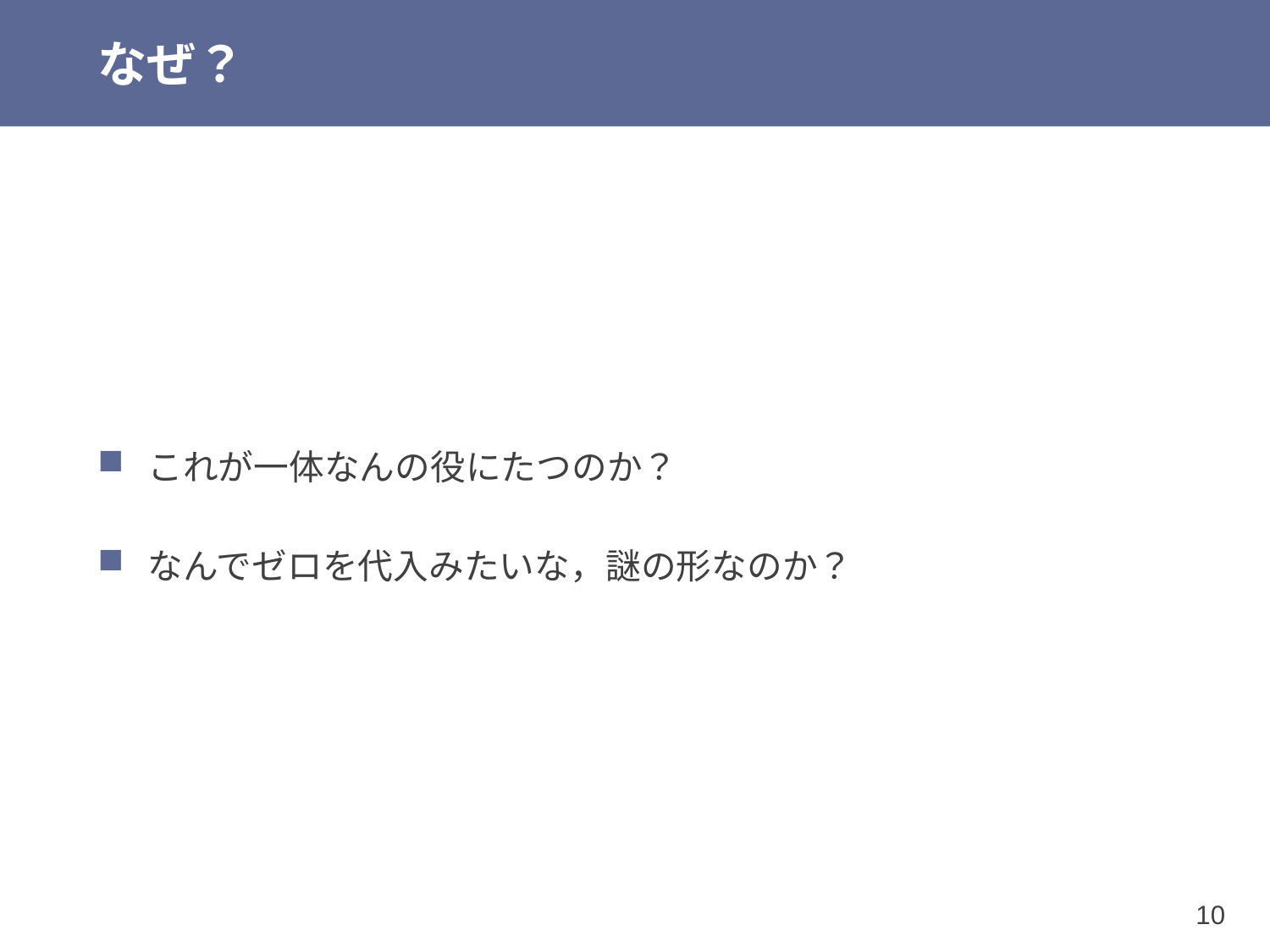

# なぜ？
これが一体なんの役にたつのか？
なんでゼロを代入みたいな，謎の形なのか？